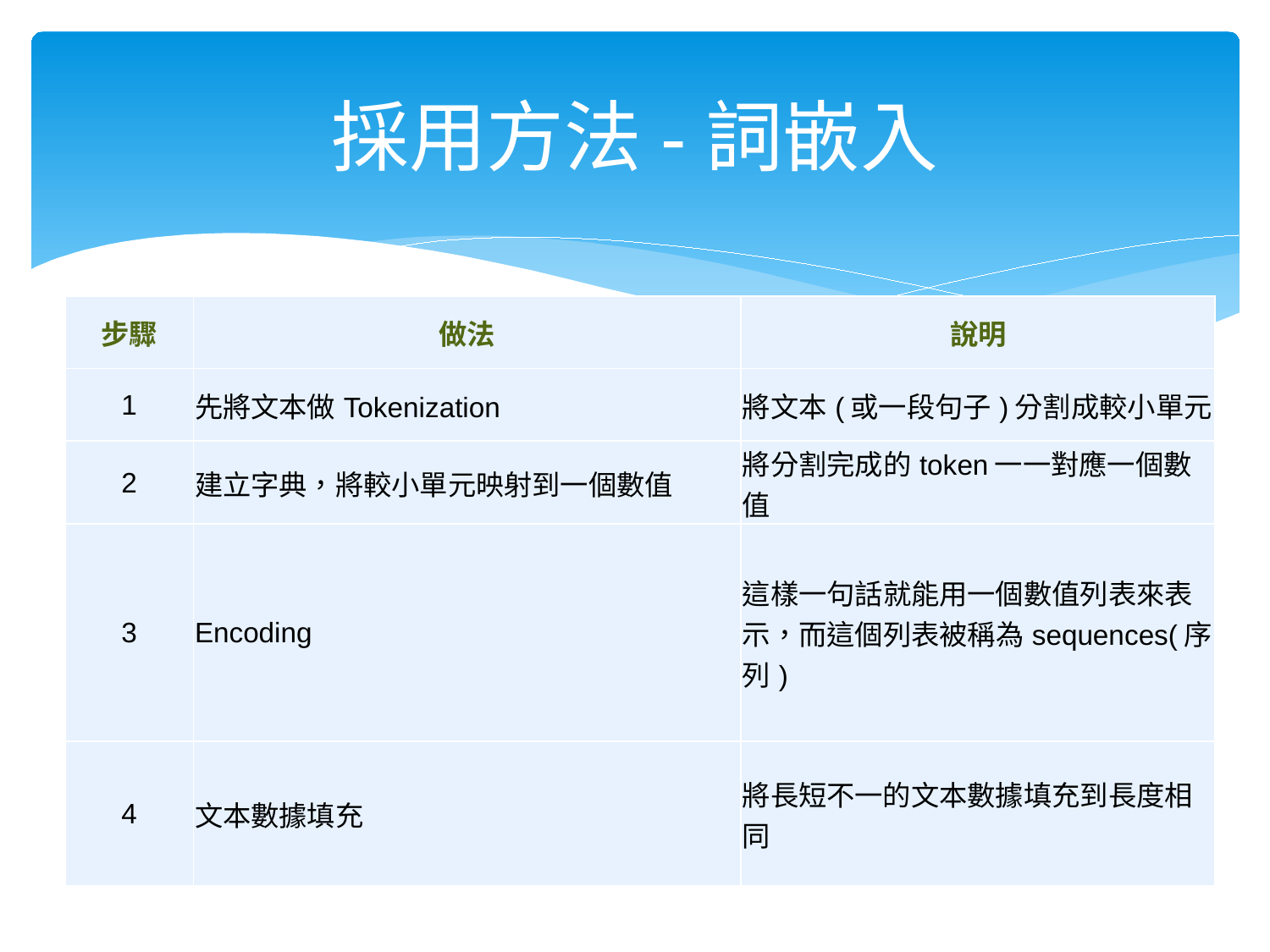

# 採用方法-詞嵌入
| 步驟 | 做法 | 說明 |
| --- | --- | --- |
| 1 | 先將文本做Tokenization | 將文本(或一段句子)分割成較小單元 |
| 2 | 建立字典，將較小單元映射到一個數值 | 將分割完成的token一一對應一個數值 |
| 3 | Encoding | 這樣一句話就能用一個數值列表來表示，而這個列表被稱為sequences(序列) |
| 4 | 文本數據填充 | 將長短不一的文本數據填充到長度相同 |